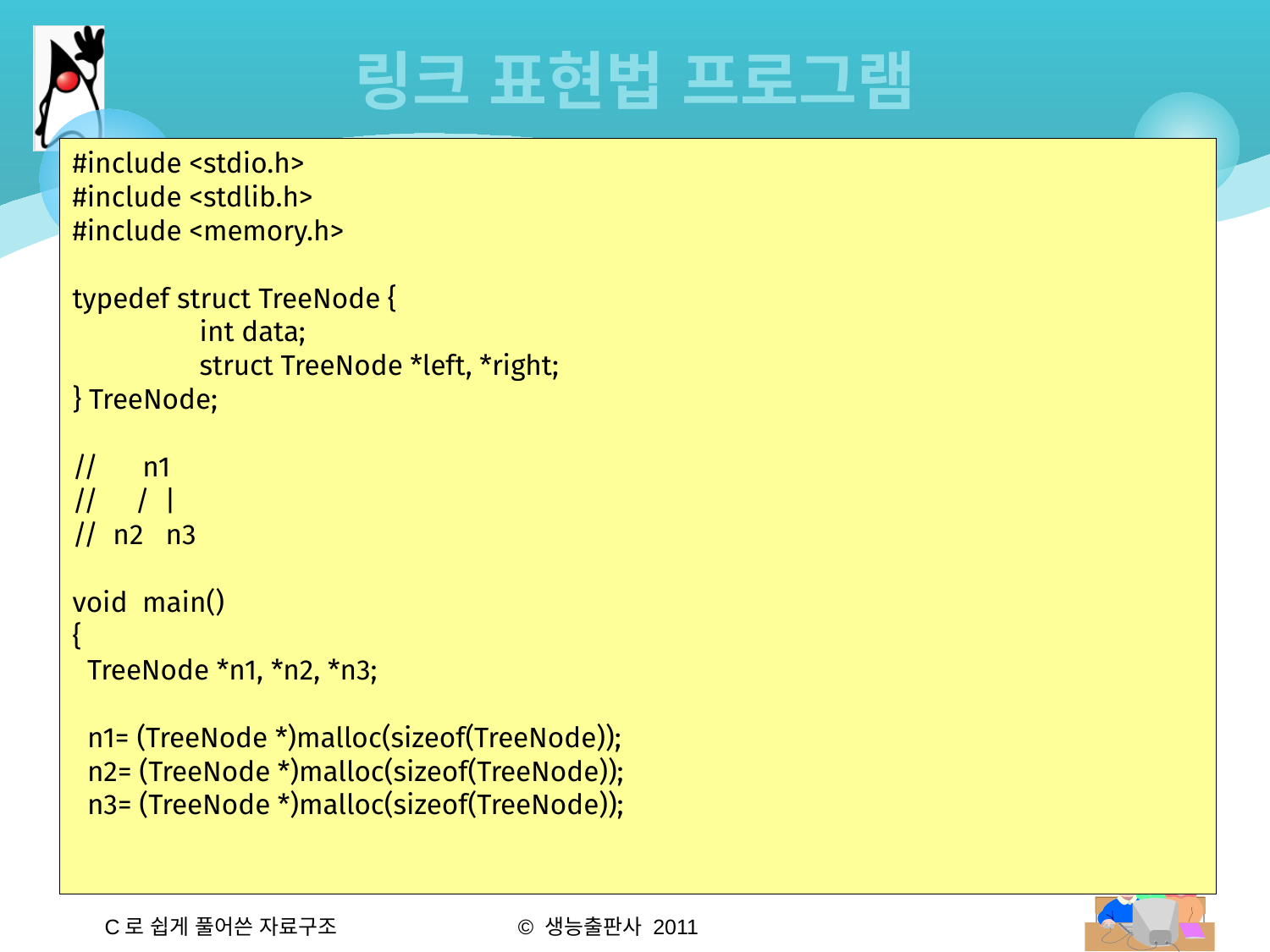

# 링크 표현법 프로그램

#include <stdio.h>
#include <stdlib.h>
#include <memory.h>

typedef struct TreeNode {
	int data;
	struct TreeNode *left, *right;
} TreeNode;

//      n1
//     /  |
//  n2   n3

void  main()
{
  TreeNode *n1, *n2, *n3;

  n1= (TreeNode *)malloc(sizeof(TreeNode));
  n2= (TreeNode *)malloc(sizeof(TreeNode));
  n3= (TreeNode *)malloc(sizeof(TreeNode));